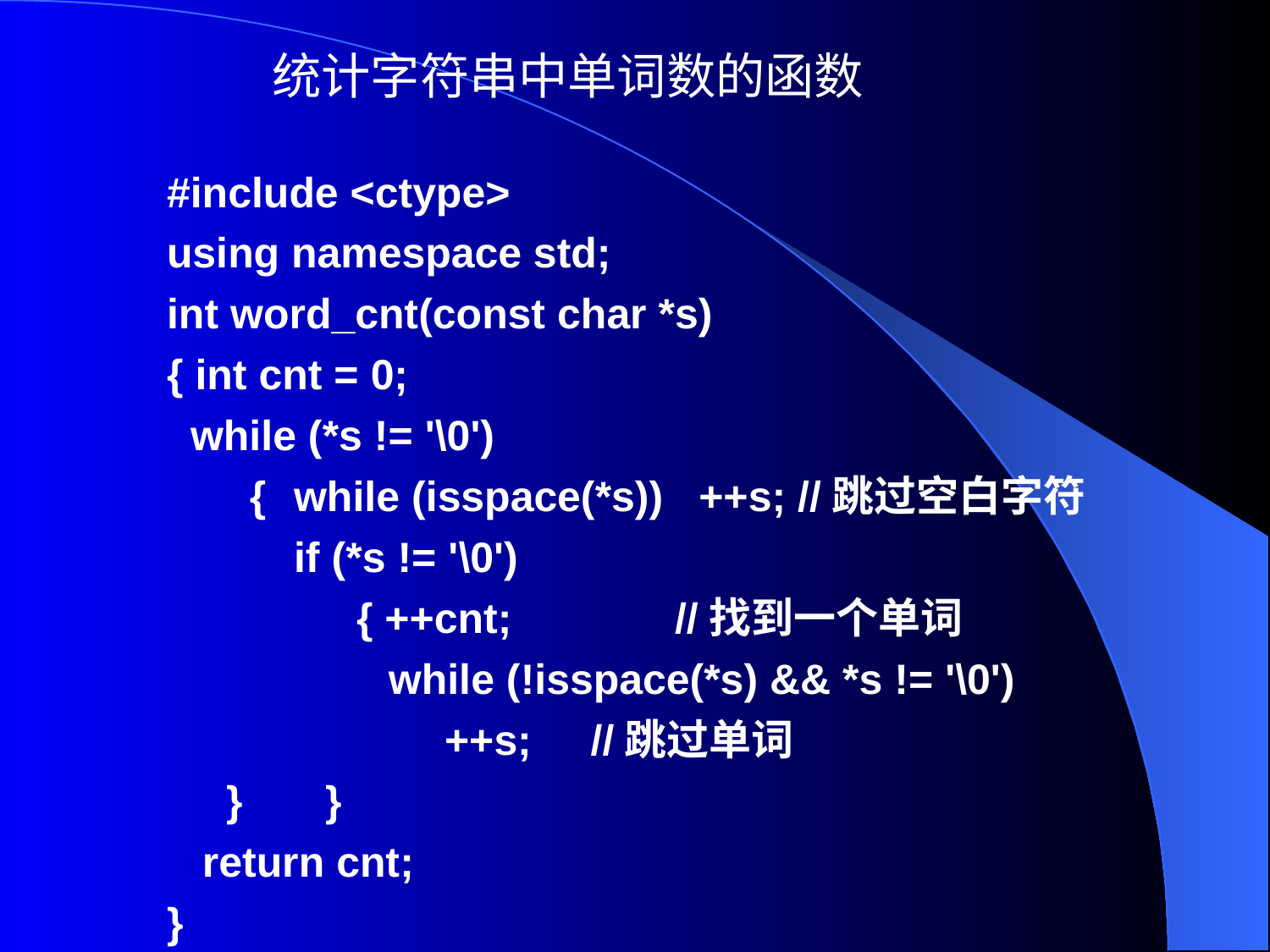

统计字符串中单词数的函数
#include <ctype>
using namespace std;
int word_cnt(const char *s)
{ int cnt = 0;
  while (*s != '\0')
       {	while (isspace(*s))   ++s; //跳过空白字符
	if (*s != '\0')
                { ++cnt;		//找到一个单词
	        while (!isspace(*s) && *s != '\0')
 		  ++s;     //跳过单词
     }       }
   return cnt;
}